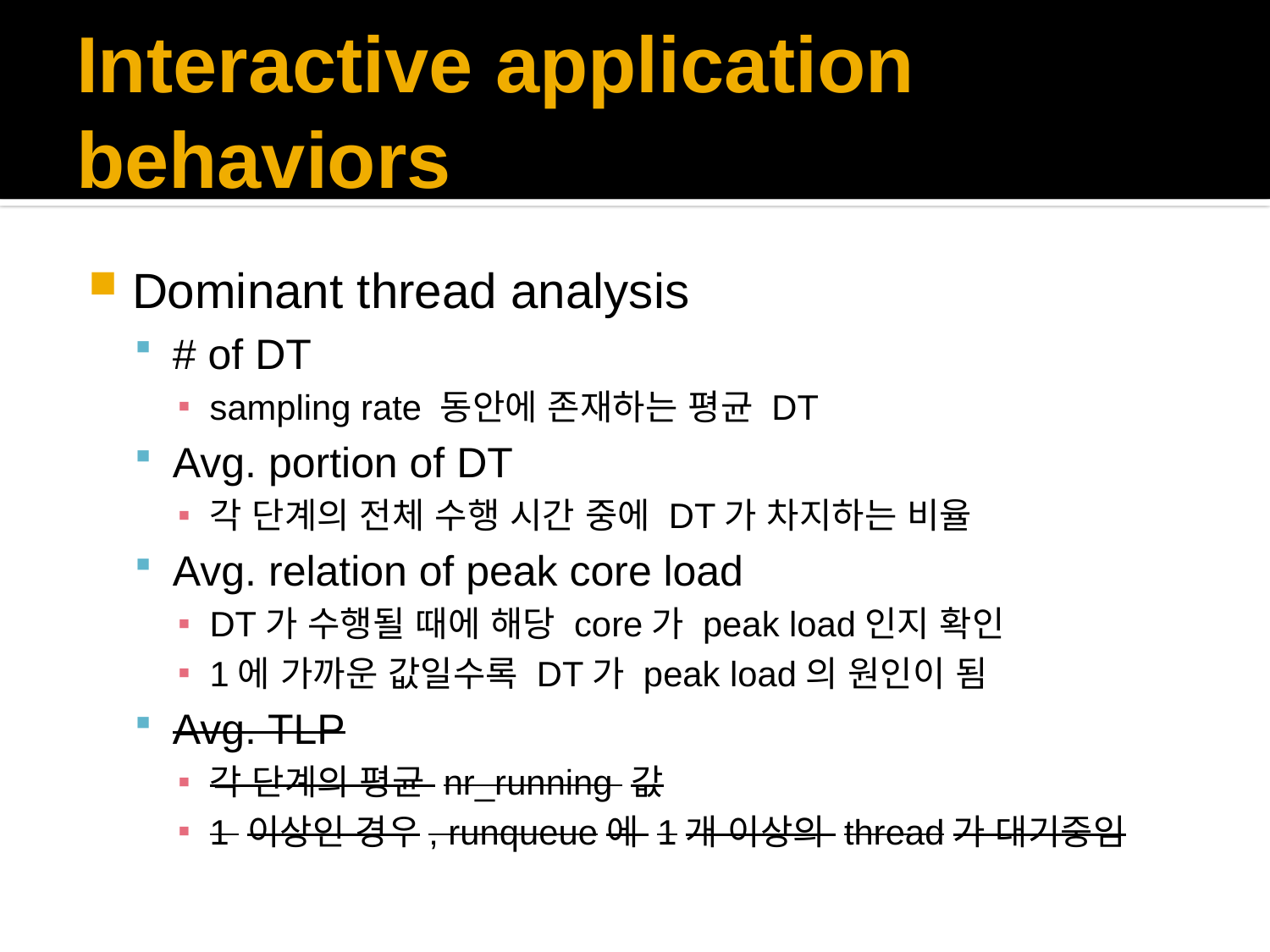

# Interactive application behaviors
Dominant thread analysis
# of DT
sampling rate 동안에 존재하는 평균 DT
Avg. portion of DT
각 단계의 전체 수행 시간 중에 DT가 차지하는 비율
Avg. relation of peak core load
DT가 수행될 때에 해당 core가 peak load인지 확인
1에 가까운 값일수록 DT가 peak load의 원인이 됨
Avg. TLP
각 단계의 평균 nr_running 값
1 이상인 경우, runqueue에 1개 이상의 thread가 대기중임